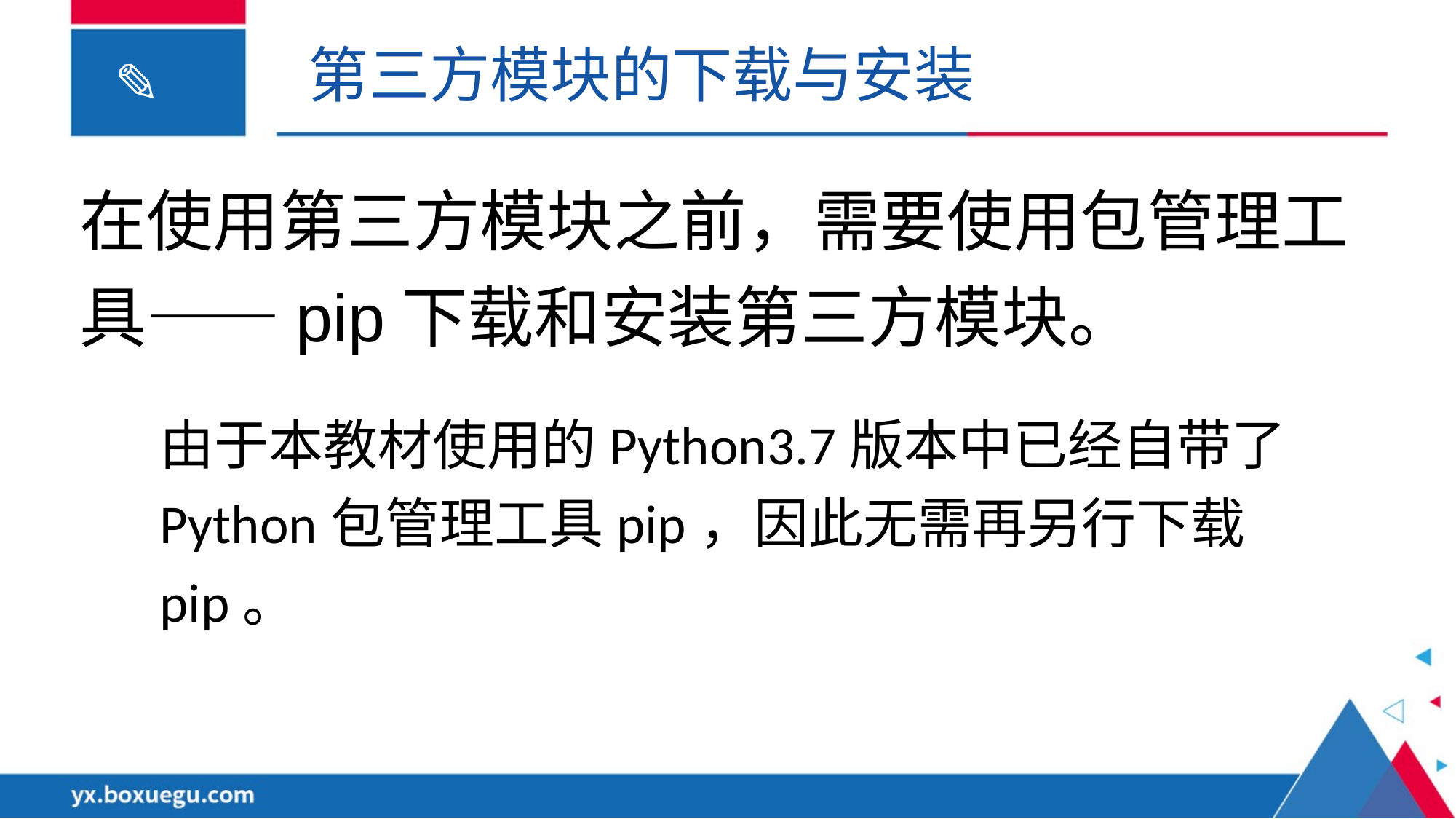

第三方模块的下载与安装
在使用第三方模块之前，需要使用包管理工具——pip下载和安装第三方模块。
由于本教材使用的Python3.7版本中已经自带了Python包管理工具pip，因此无需再另行下载pip。